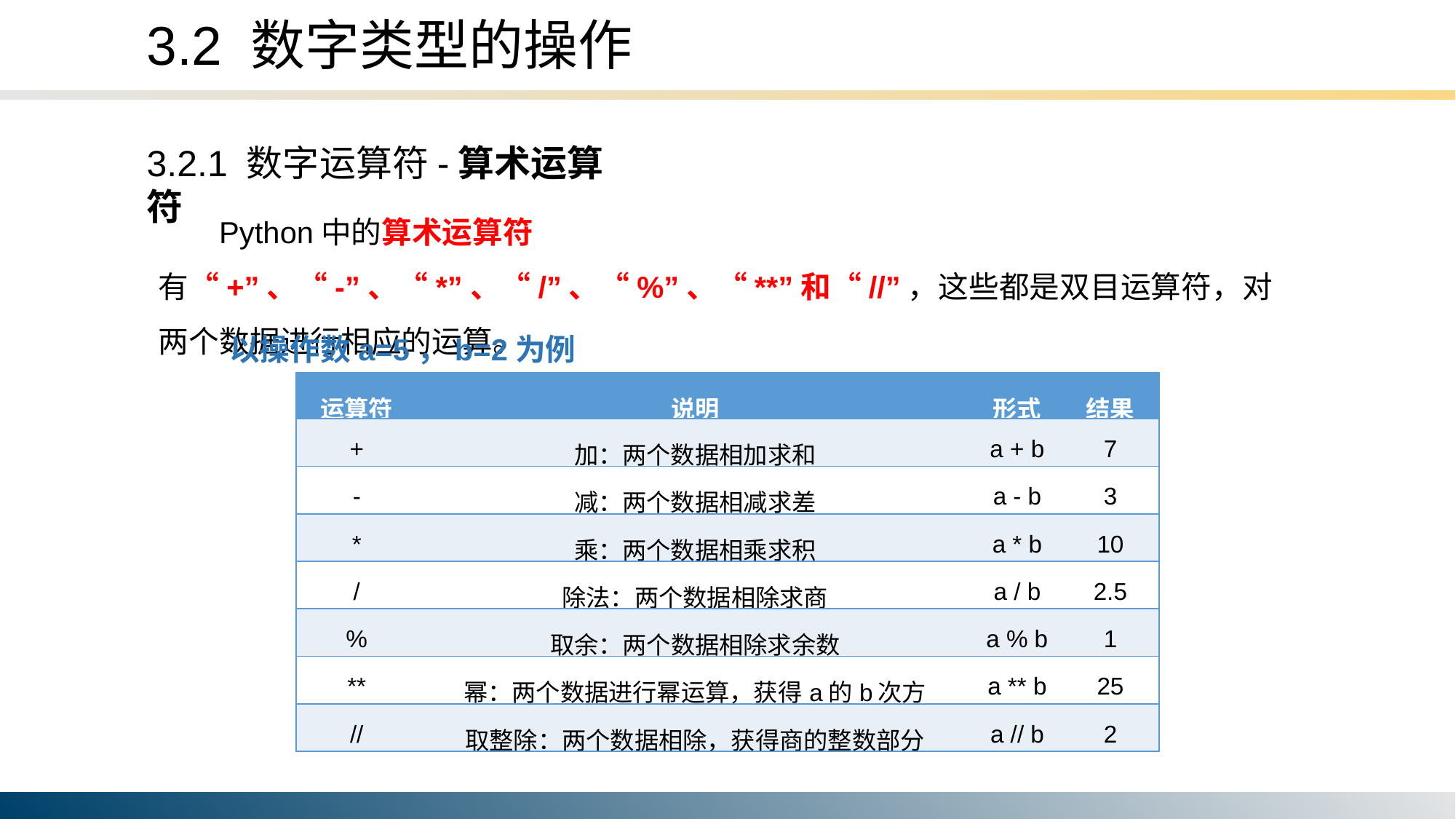

3.2 数字类型的操作

3.2.1 数字运算符-算术运算符
Python中的算术运算符有“+”、“-”、“*”、“/”、“%”、“**”和“//”，这些都是双目运算符，对两个数据进行相应的运算。
以操作数a=5，b=2为例
| 运算符 | 说明 | 形式 | 结果 |
| --- | --- | --- | --- |
| + | 加：两个数据相加求和 | a + b | 7 |
| - | 减：两个数据相减求差 | a - b | 3 |
| \* | 乘：两个数据相乘求积 | a \* b | 10 |
| / | 除法：两个数据相除求商 | a / b | 2.5 |
| % | 取余：两个数据相除求余数 | a % b | 1 |
| \*\* | 幂：两个数据进行幂运算，获得a的b次方 | a \*\* b | 25 |
| // | 取整除：两个数据相除，获得商的整数部分 | a // b | 2 |